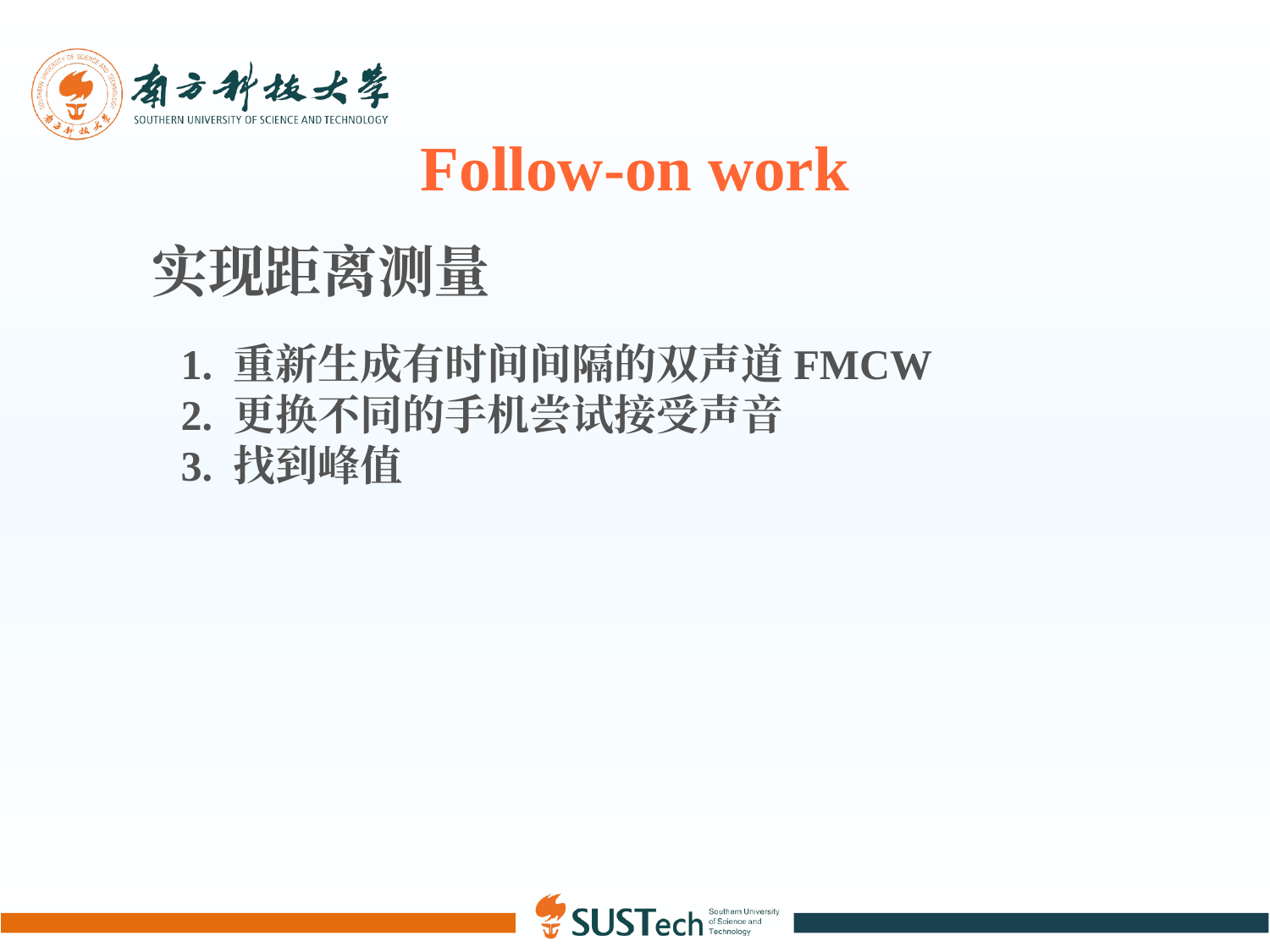

Follow-on work
实现距离测量
1. 重新生成有时间间隔的双声道FMCW
2. 更换不同的手机尝试接受声音
3. 找到峰值